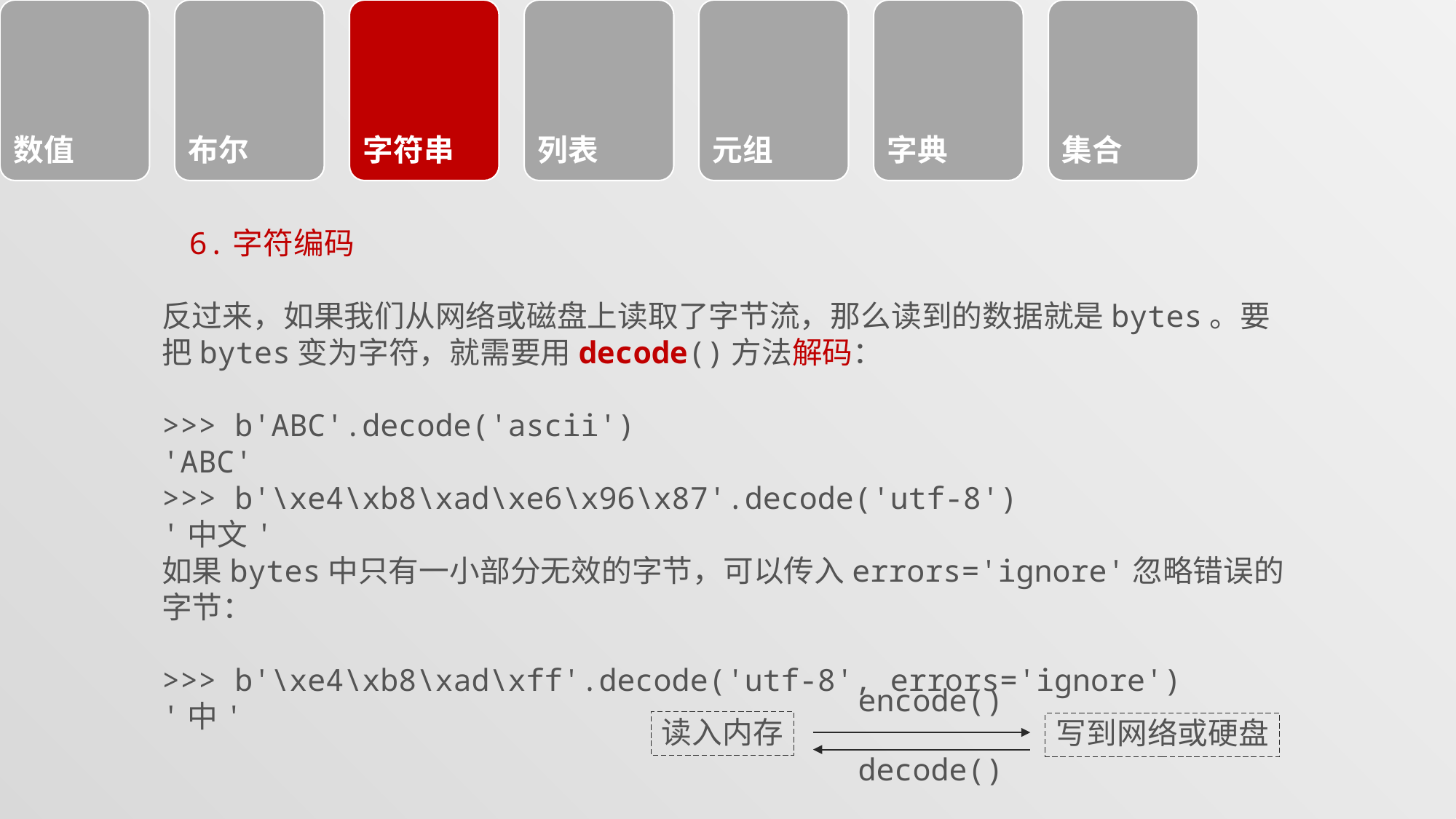

#
6.字符编码

反过来，如果我们从网络或磁盘上读取了字节流，那么读到的数据就是bytes。要把bytes变为字符，就需要用decode()方法解码：

>>> b'ABC'.decode('ascii')
'ABC'
>>> b'\xe4\xb8\xad\xe6\x96\x87'.decode('utf-8')
'中文'
如果bytes中只有一小部分无效的字节，可以传入errors='ignore'忽略错误的字节：

>>> b'\xe4\xb8\xad\xff'.decode('utf-8', errors='ignore')
'中'

encode()
读入内存
写到网络或硬盘
decode()